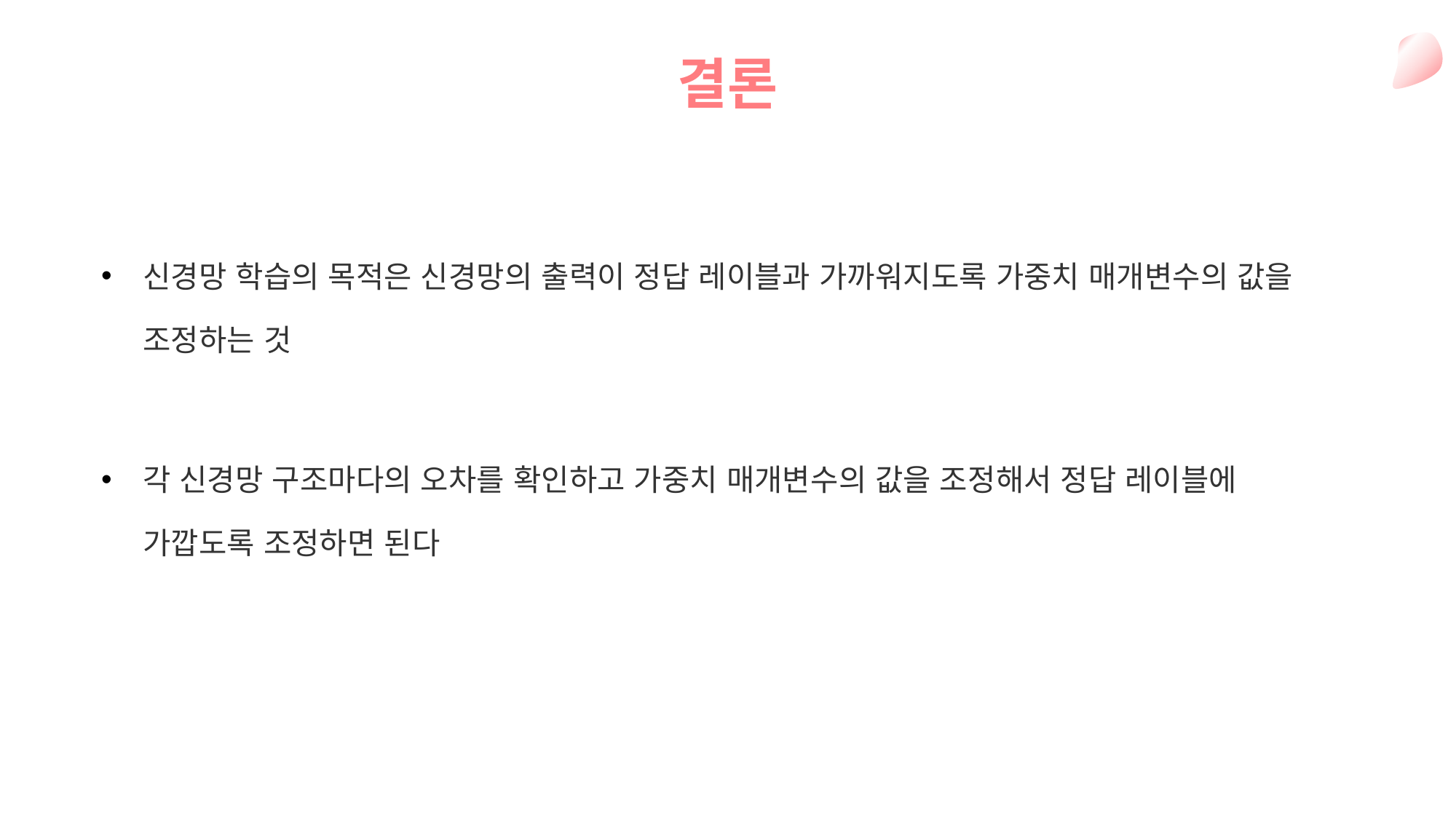

결론
신경망 학습의 목적은 신경망의 출력이 정답 레이블과 가까워지도록 가중치 매개변수의 값을 조정하는 것

각 신경망 구조마다의 오차를 확인하고 가중치 매개변수의 값을 조정해서 정답 레이블에 가깝도록 조정하면 된다